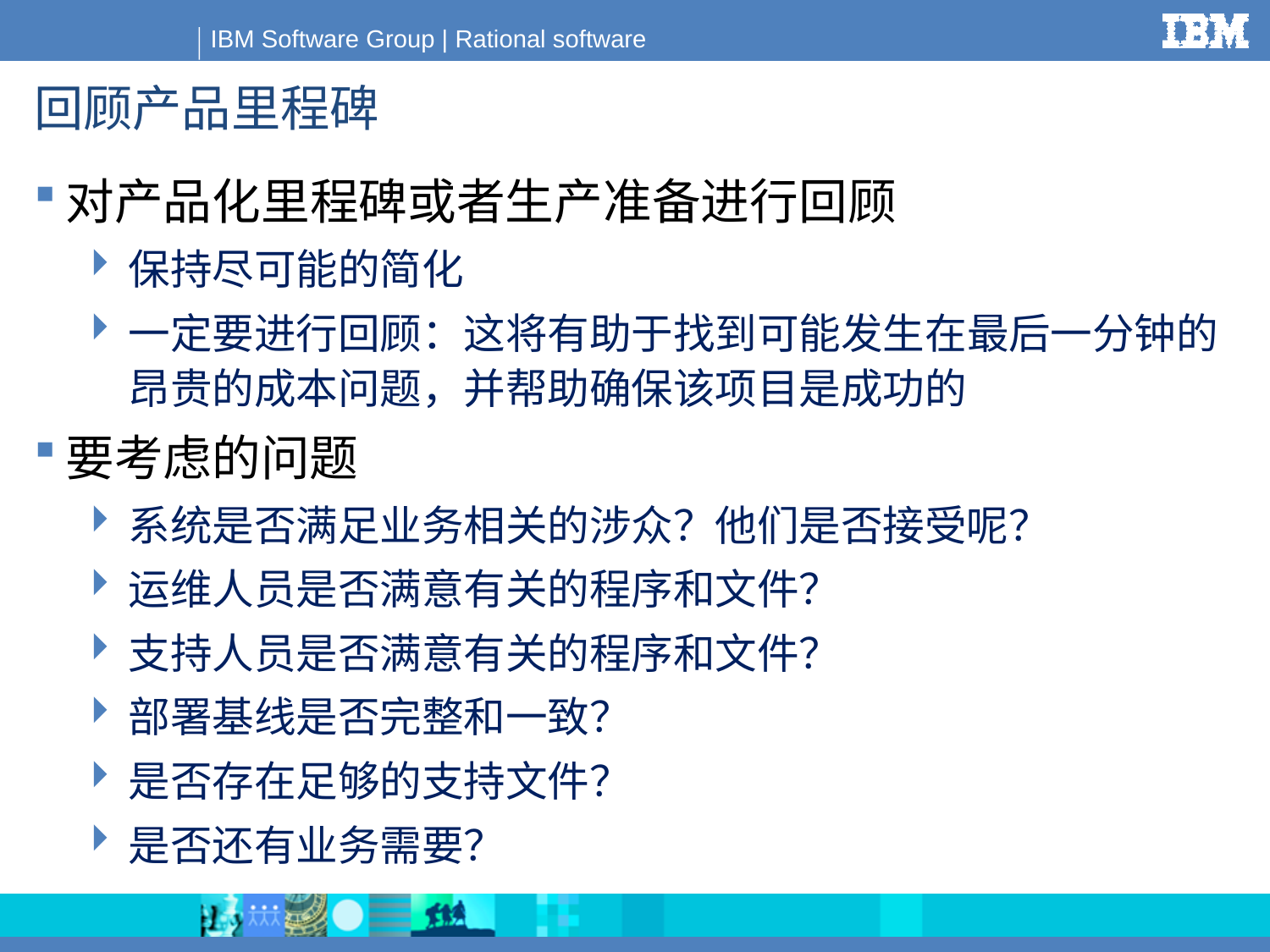

# 回顾产品里程碑
对产品化里程碑或者生产准备进行回顾
保持尽可能的简化
一定要进行回顾：这将有助于找到可能发生在最后一分钟的昂贵的成本问题，并帮助确保该项目是成功的
要考虑的问题
系统是否满足业务相关的涉众？他们是否接受呢？
运维人员是否满意有关的程序和文件？
支持人员是否满意有关的程序和文件？
部署基线是否完整和一致？
是否存在足够的支持文件？
是否还有业务需要？